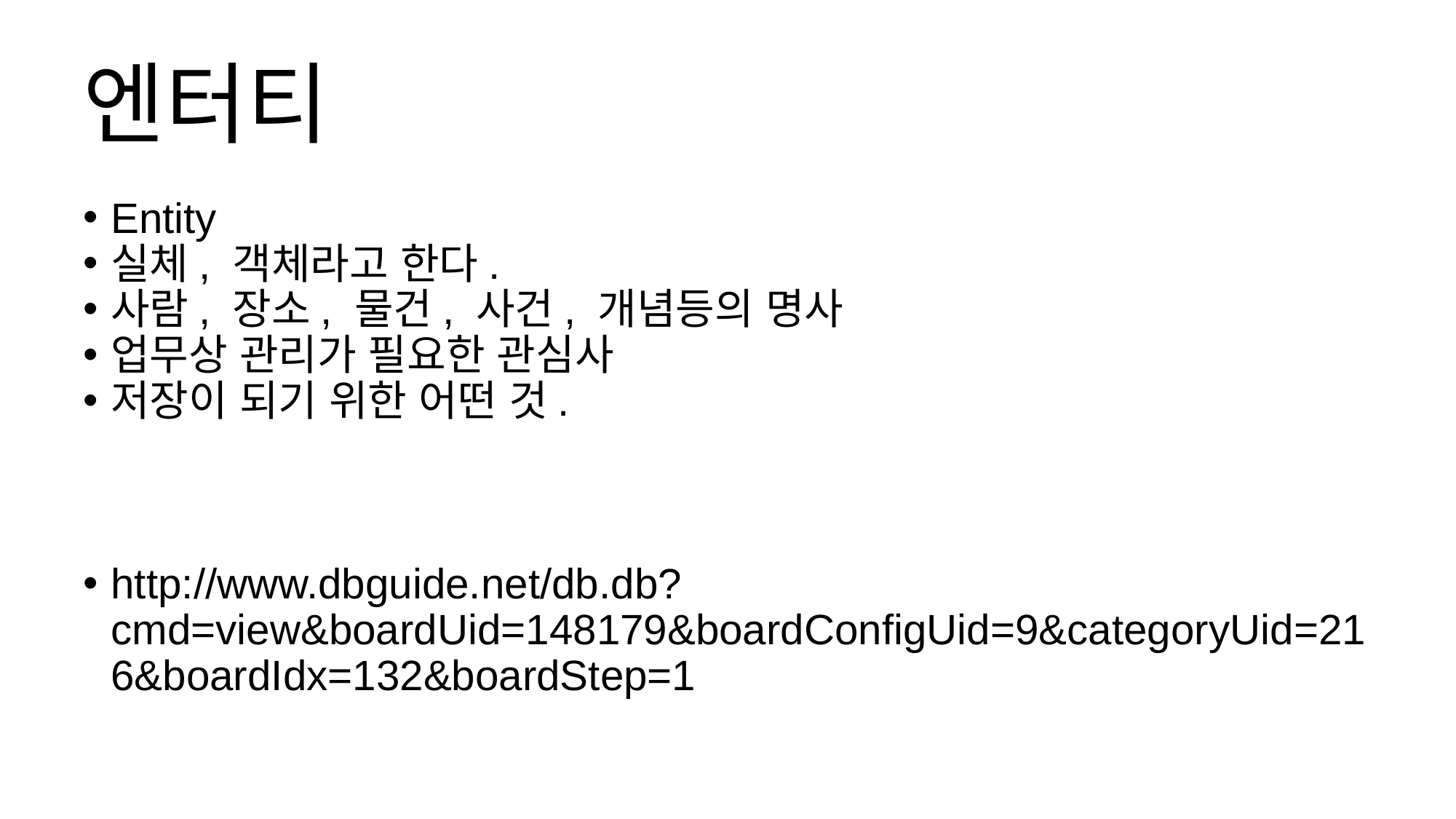

# 엔터티
Entity
실체, 객체라고 한다.
사람, 장소, 물건, 사건, 개념등의 명사
업무상 관리가 필요한 관심사
저장이 되기 위한 어떤 것.

http://www.dbguide.net/db.db?cmd=view&boardUid=148179&boardConfigUid=9&categoryUid=216&boardIdx=132&boardStep=1